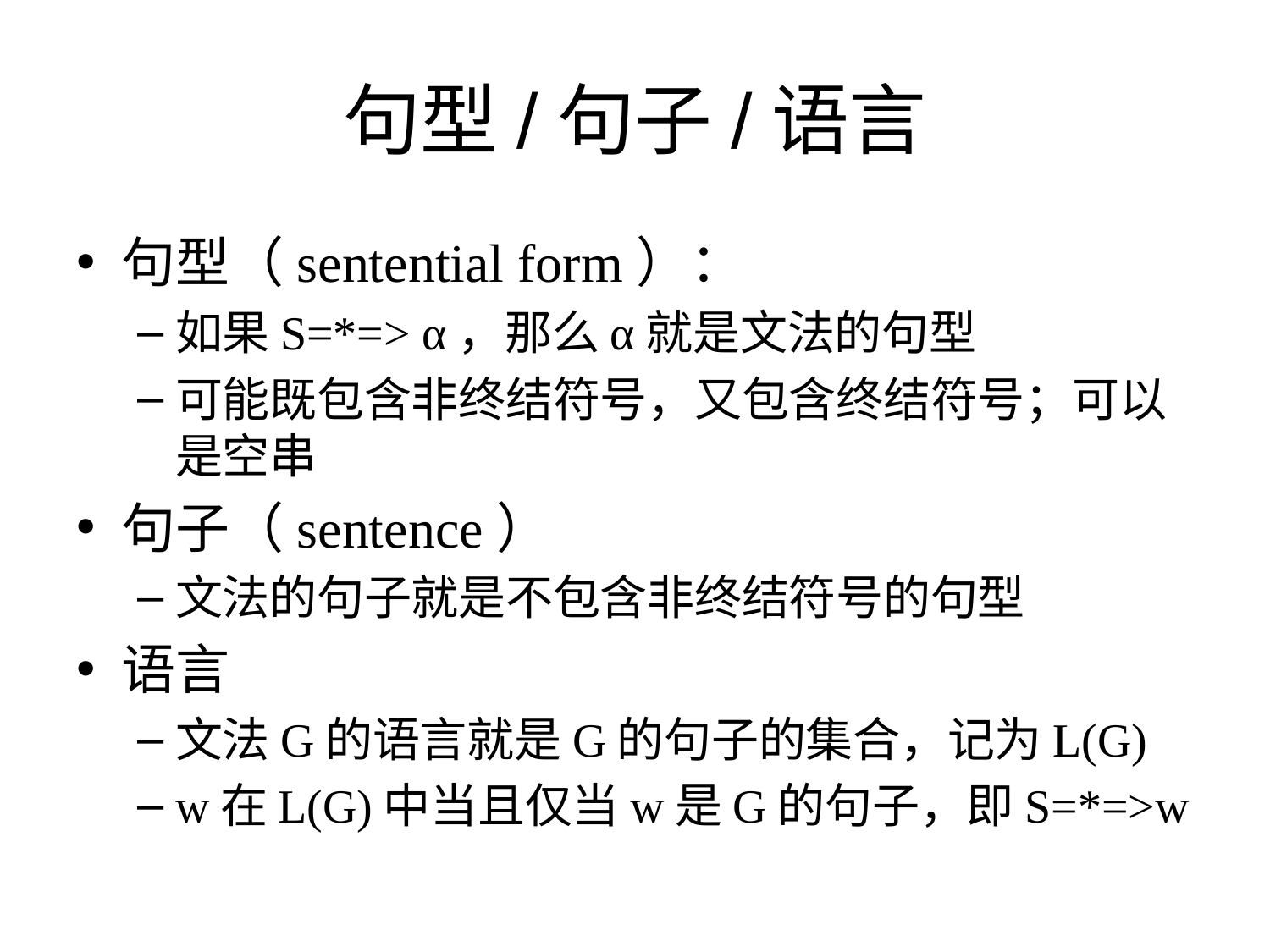

# 句型/句子/语言
句型（sentential form）：
如果S=*=> α，那么α就是文法的句型
可能既包含非终结符号，又包含终结符号；可以是空串
句子（sentence）
文法的句子就是不包含非终结符号的句型
语言
文法G的语言就是G的句子的集合，记为L(G)
w在L(G)中当且仅当w是G的句子，即S=*=>w